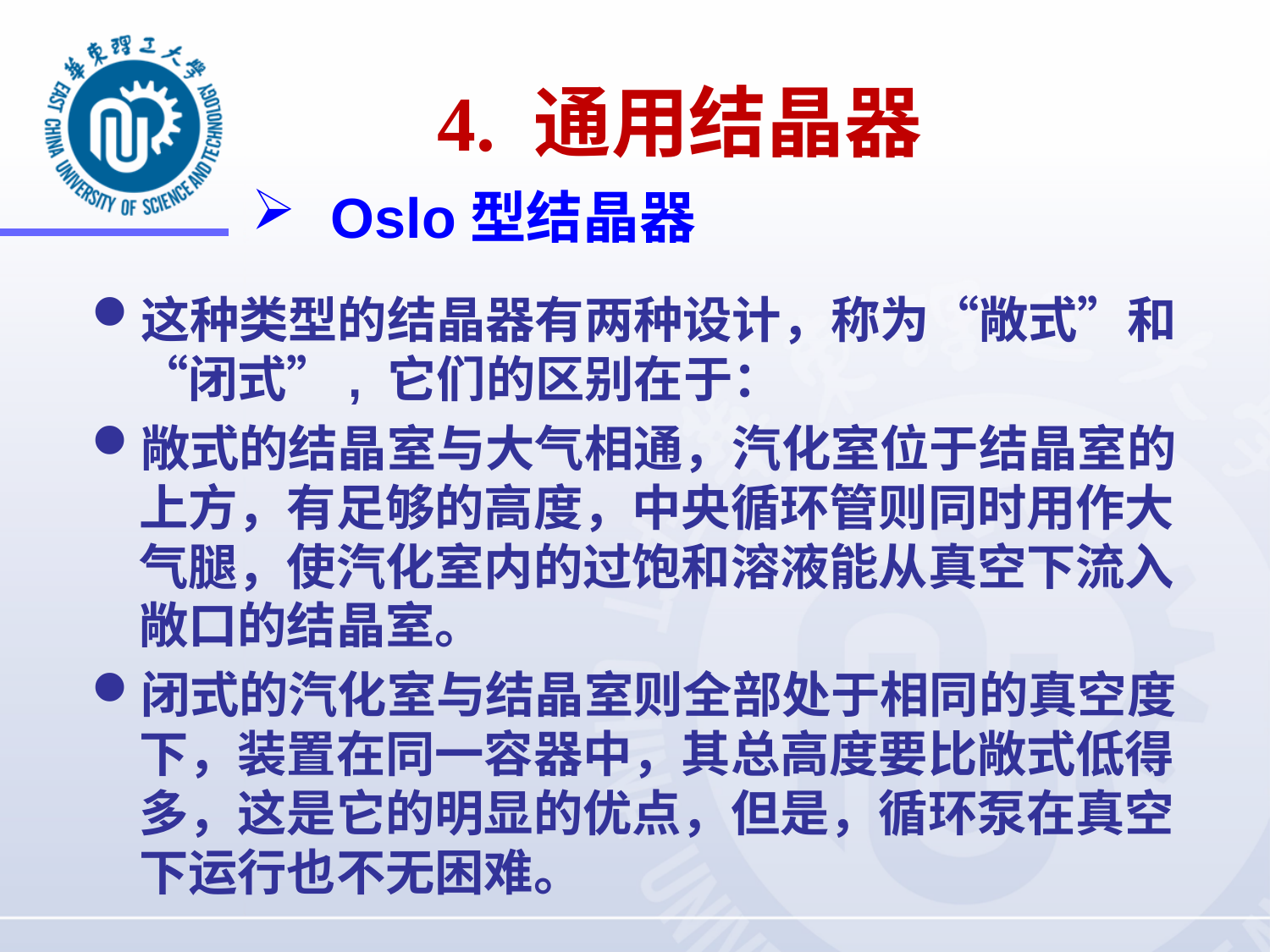

4. 通用结晶器
Oslo型结晶器
这种类型的结晶器有两种设计，称为“敞式”和“闭式”, 它们的区别在于：
敞式的结晶室与大气相通，汽化室位于结晶室的上方，有足够的高度，中央循环管则同时用作大气腿，使汽化室内的过饱和溶液能从真空下流入敞口的结晶室。
闭式的汽化室与结晶室则全部处于相同的真空度下，装置在同一容器中，其总高度要比敞式低得多，这是它的明显的优点，但是，循环泵在真空下运行也不无困难。